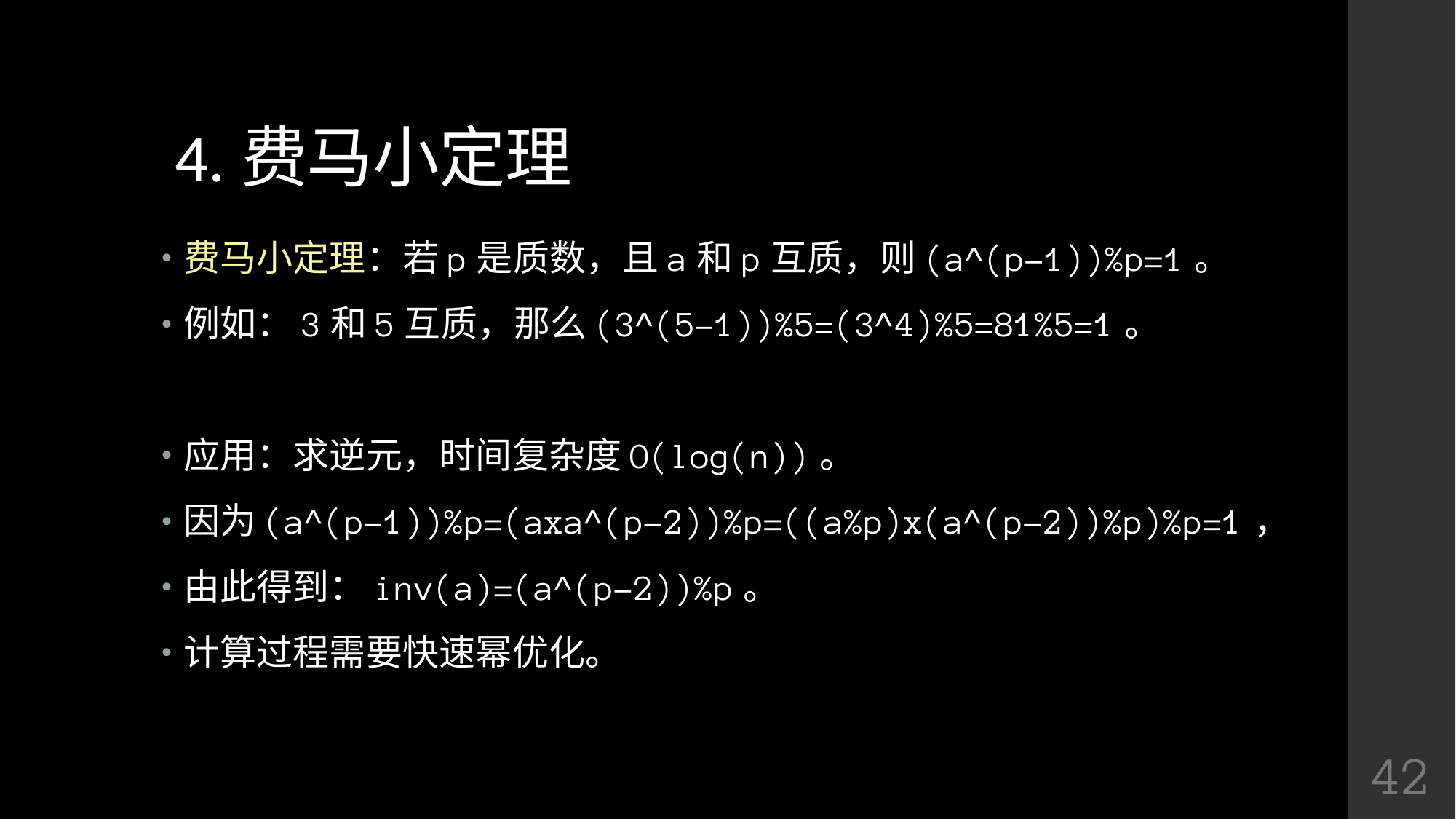

# 4.费马小定理
费马小定理：若p是质数，且a和p互质，则(a^(p-1))%p=1。
例如：3和5互质，那么(3^(5-1))%5=(3^4)%5=81%5=1。

应用：求逆元，时间复杂度O(log(n))。
因为(a^(p-1))%p=(axa^(p-2))%p=((a%p)x(a^(p-2))%p)%p=1，
由此得到：inv(a)=(a^(p-2))%p。
计算过程需要快速幂优化。
42